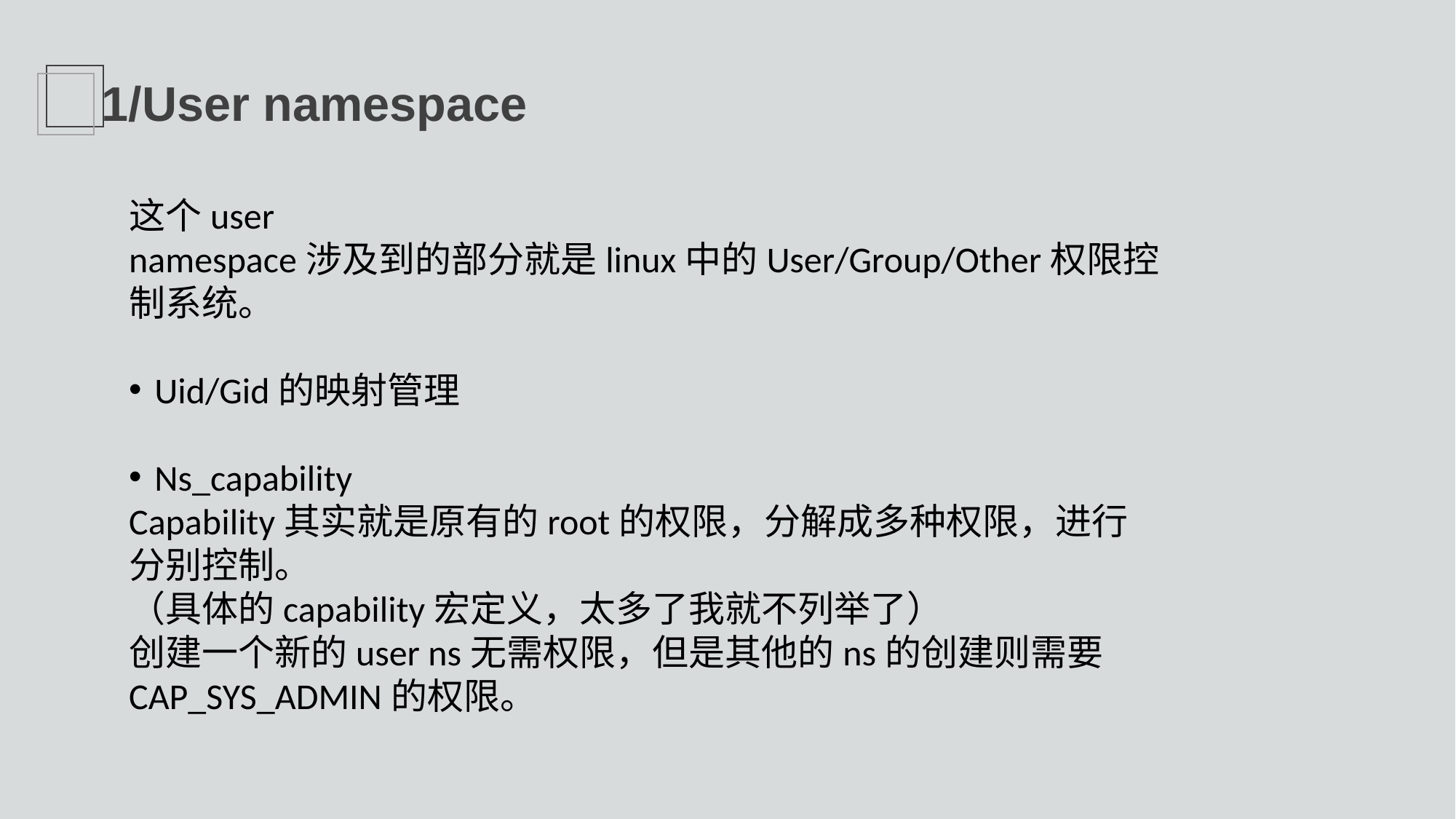

1/User namespace
这个user namespace涉及到的部分就是linux中的User/Group/Other权限控制系统。

Uid/Gid的映射管理

Ns_capability
Capability其实就是原有的root的权限，分解成多种权限，进行分别控制。
（具体的capability宏定义，太多了我就不列举了）
创建一个新的user ns无需权限，但是其他的ns的创建则需要CAP_SYS_ADMIN的权限。